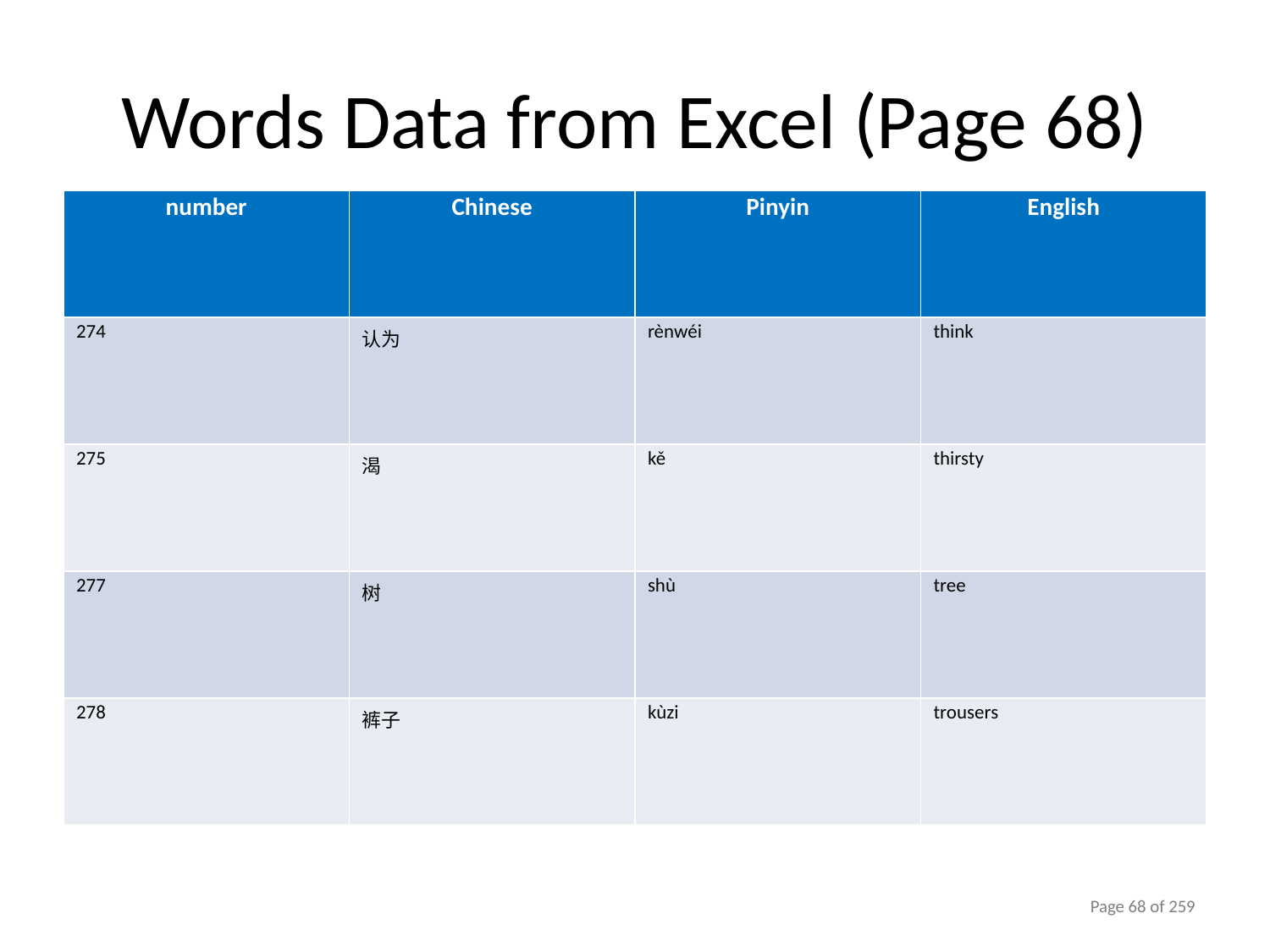

# Words Data from Excel (Page 68)
| number | Chinese | Pinyin | English |
| --- | --- | --- | --- |
| 274 | 认为 | rènwéi | think |
| 275 | 渴 | kě | thirsty |
| 277 | 树 | shù | tree |
| 278 | 裤子 | kùzi | trousers |

Page 68 of 259